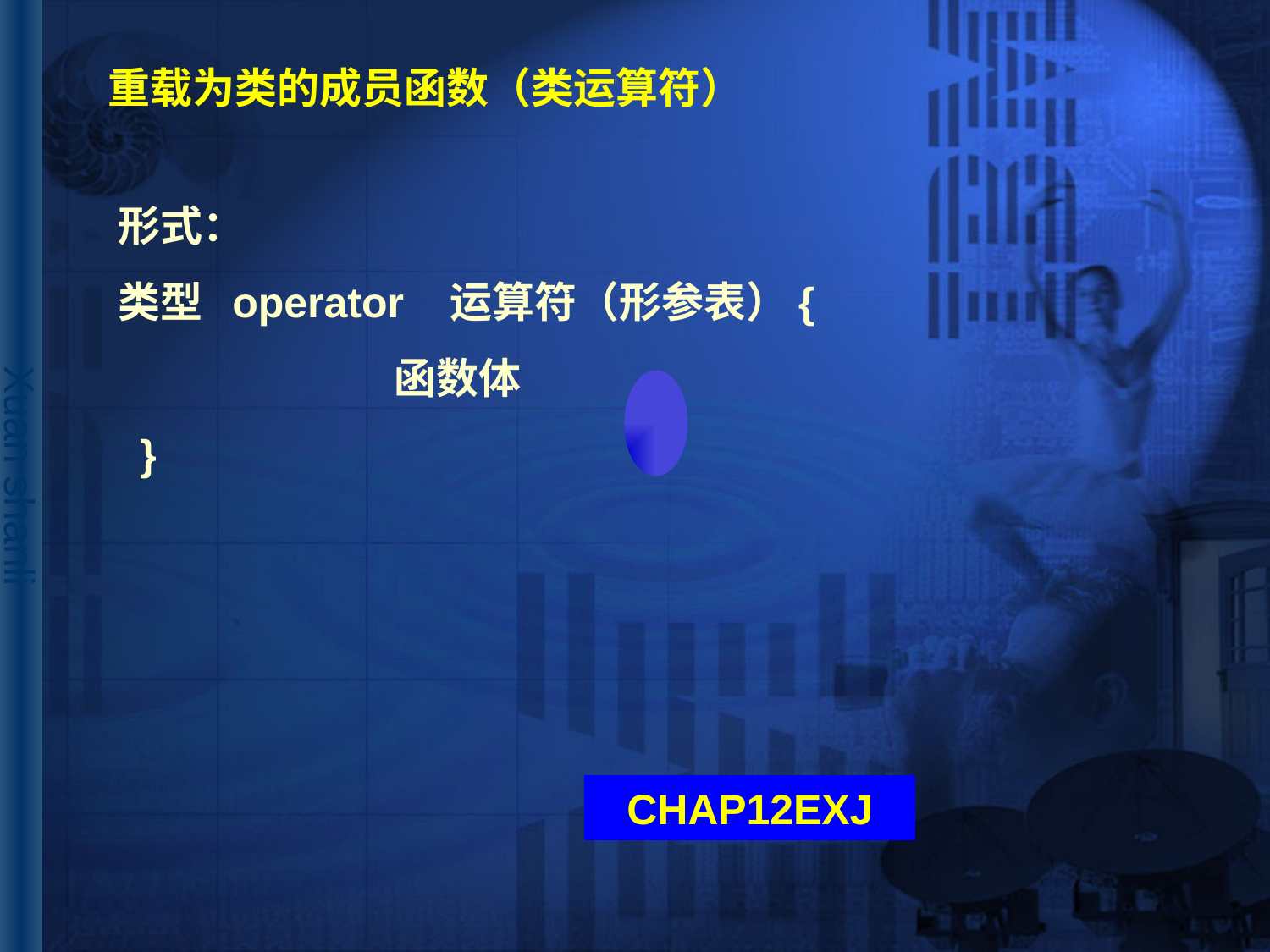

# 重载为类的成员函数（类运算符）
          形式：
          类型  operator   运算符（形参表）{
			函数体
	}
CHAP12EXJ